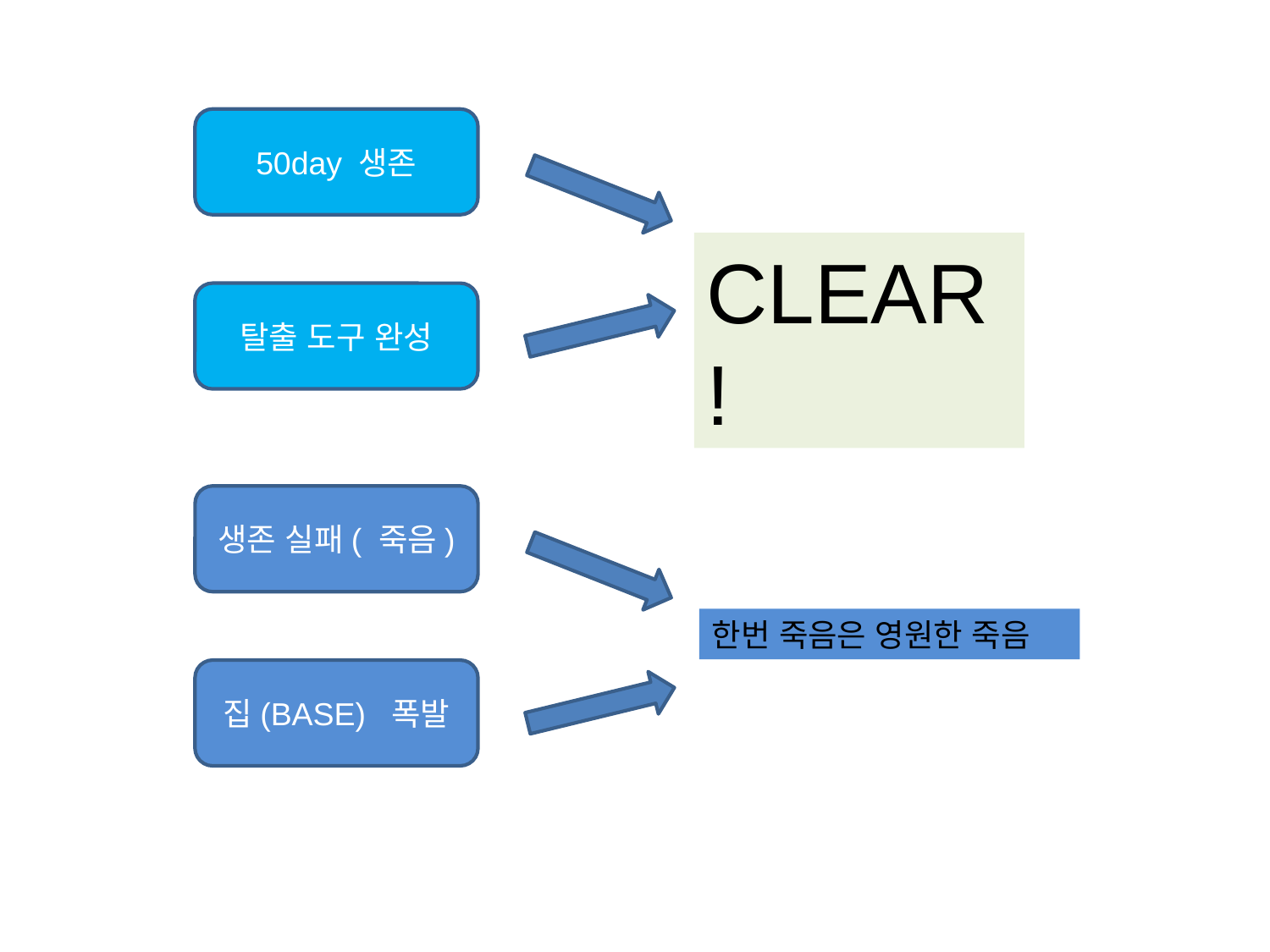

50day 생존

CLEAR!
탈출 도구 완성

생존 실패( 죽음)

한번 죽음은 영원한 죽음
집(BASE)  폭발